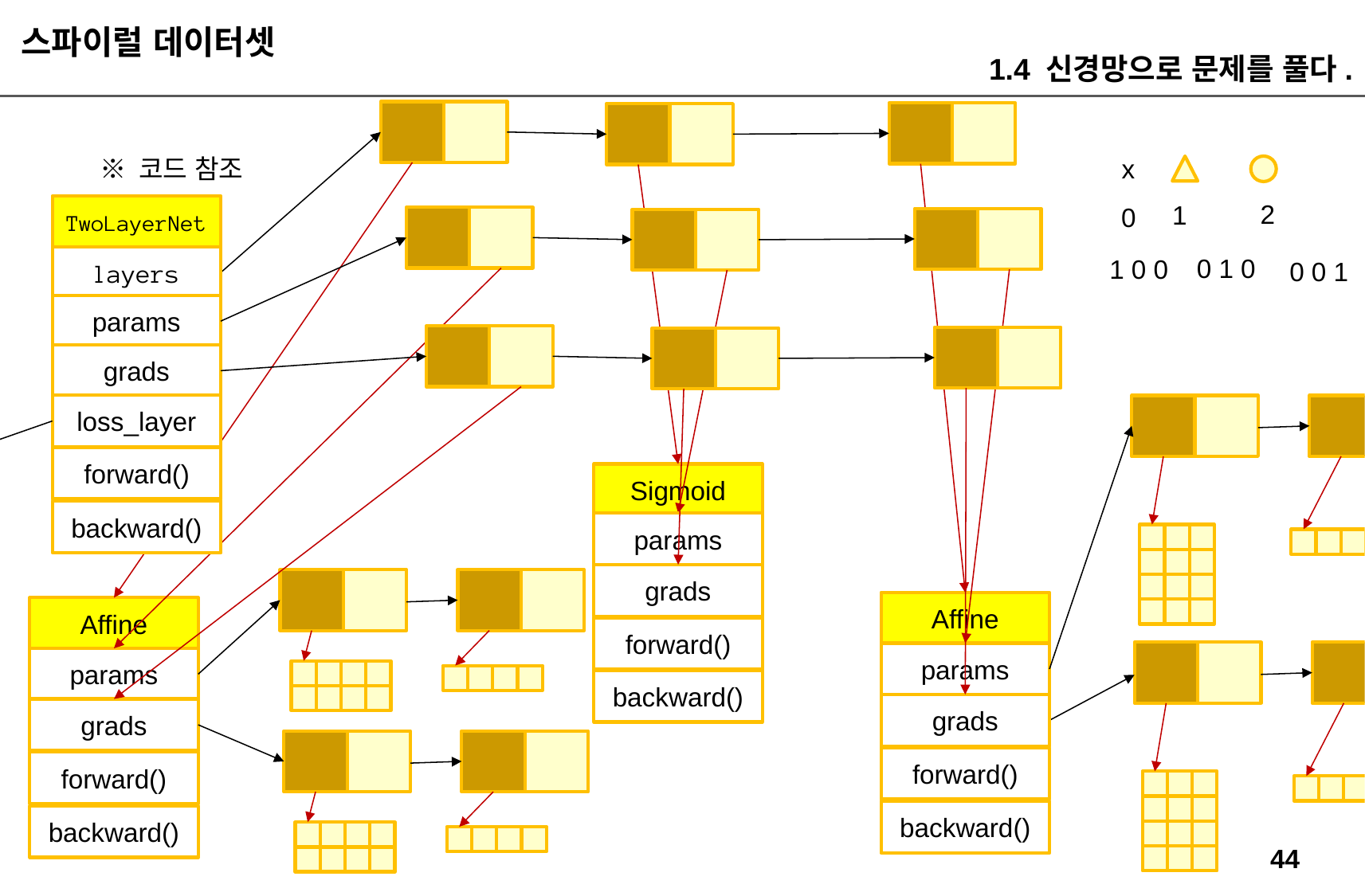

스파이럴 데이터셋
1.4 신경망으로 문제를 풀다.

※ 코드 참조
x
2

2
1
0
TwoLayerNet
0.8
0.1
0.1
0
0
1

0 1 0
1 0 0
layers
0 0 1
params

grads
loss_layer

SoftmaxWithLoss
forward()
Sigmoid
params
backward()
params
grads

grads

self.y

Affine
Affine

forward()
self.t

params
params

backward()
forward()
grads
grads
backward()

forward()
forward()

backward()
backward()